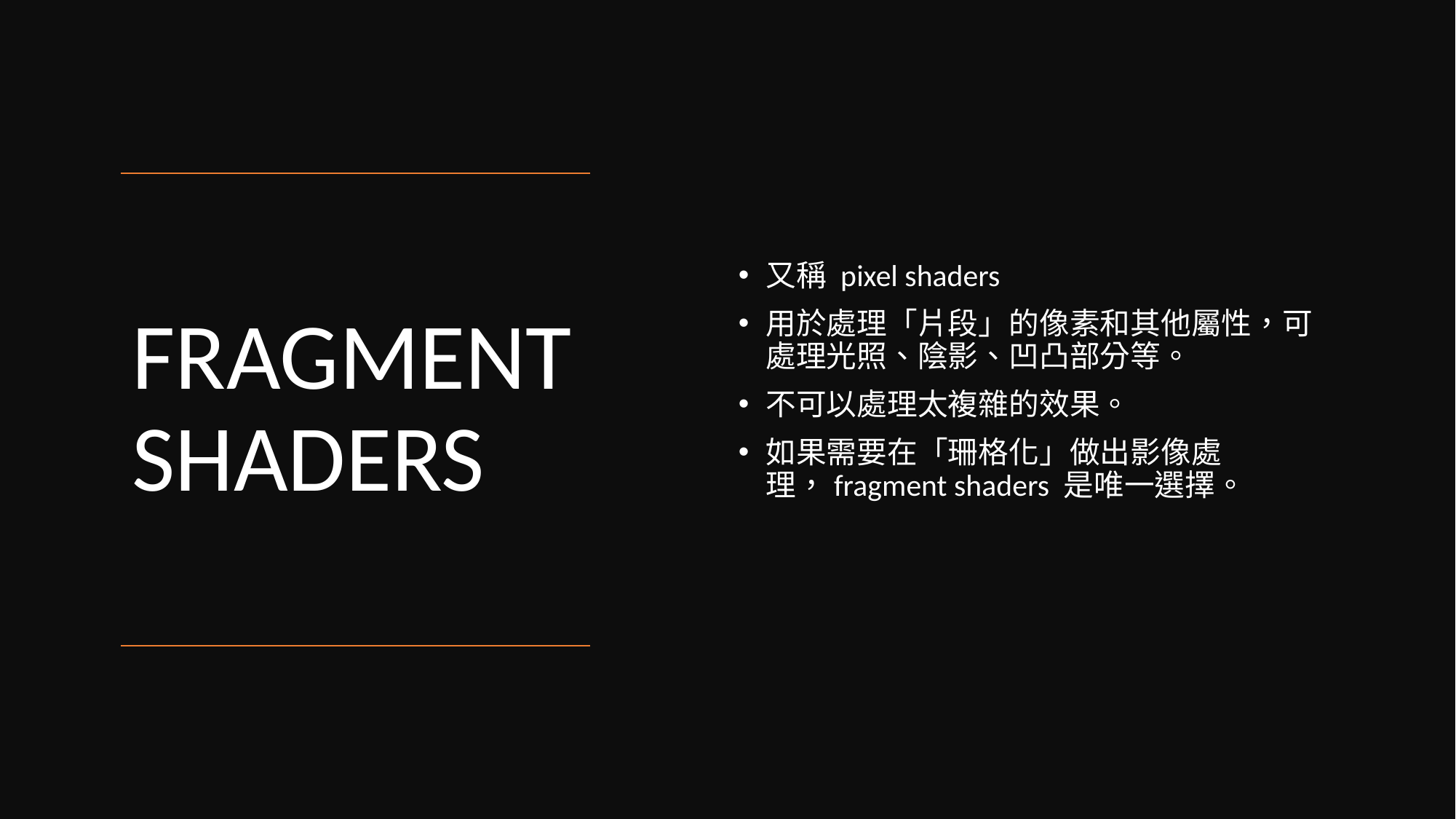

又稱 pixel shaders
用於處理「片段」的像素和其他屬性，可處理光照、陰影、凹凸部分等。
不可以處理太複雜的效果。
如果需要在「珊格化」做出影像處理，fragment shaders 是唯一選擇。

# FRAGMENT SHADERS